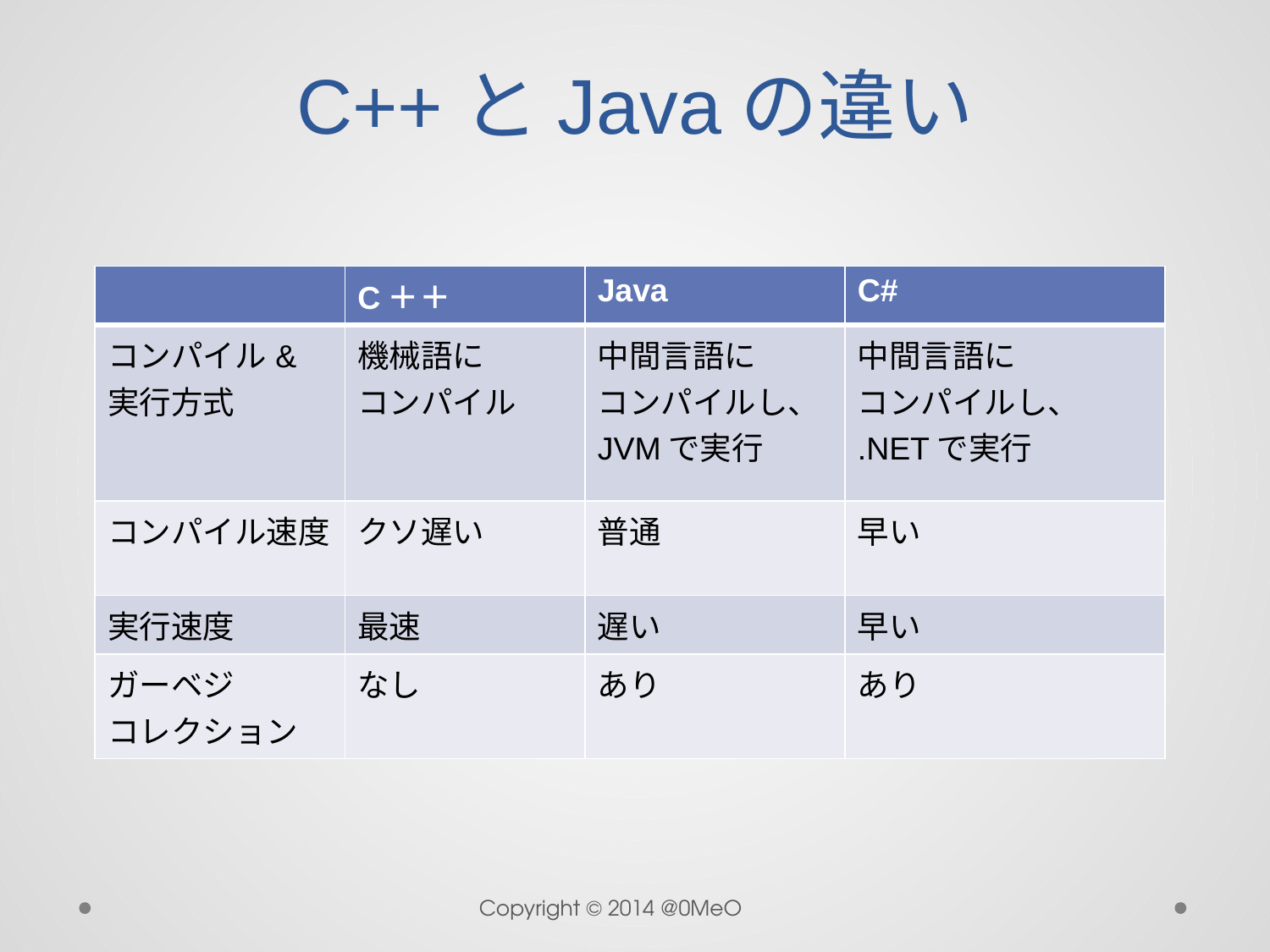

# C++とJavaの違い
|  | C＋＋ | Java | C# |
| --- | --- | --- | --- |
| コンパイル& 実行方式 | 機械語に コンパイル | 中間言語に コンパイルし、JVMで実行 | 中間言語に コンパイルし、 .NETで実行 |
| コンパイル速度 | クソ遅い | 普通 | 早い |
| 実行速度 | 最速 | 遅い | 早い |
| ガーベジ コレクション | なし | あり | あり |